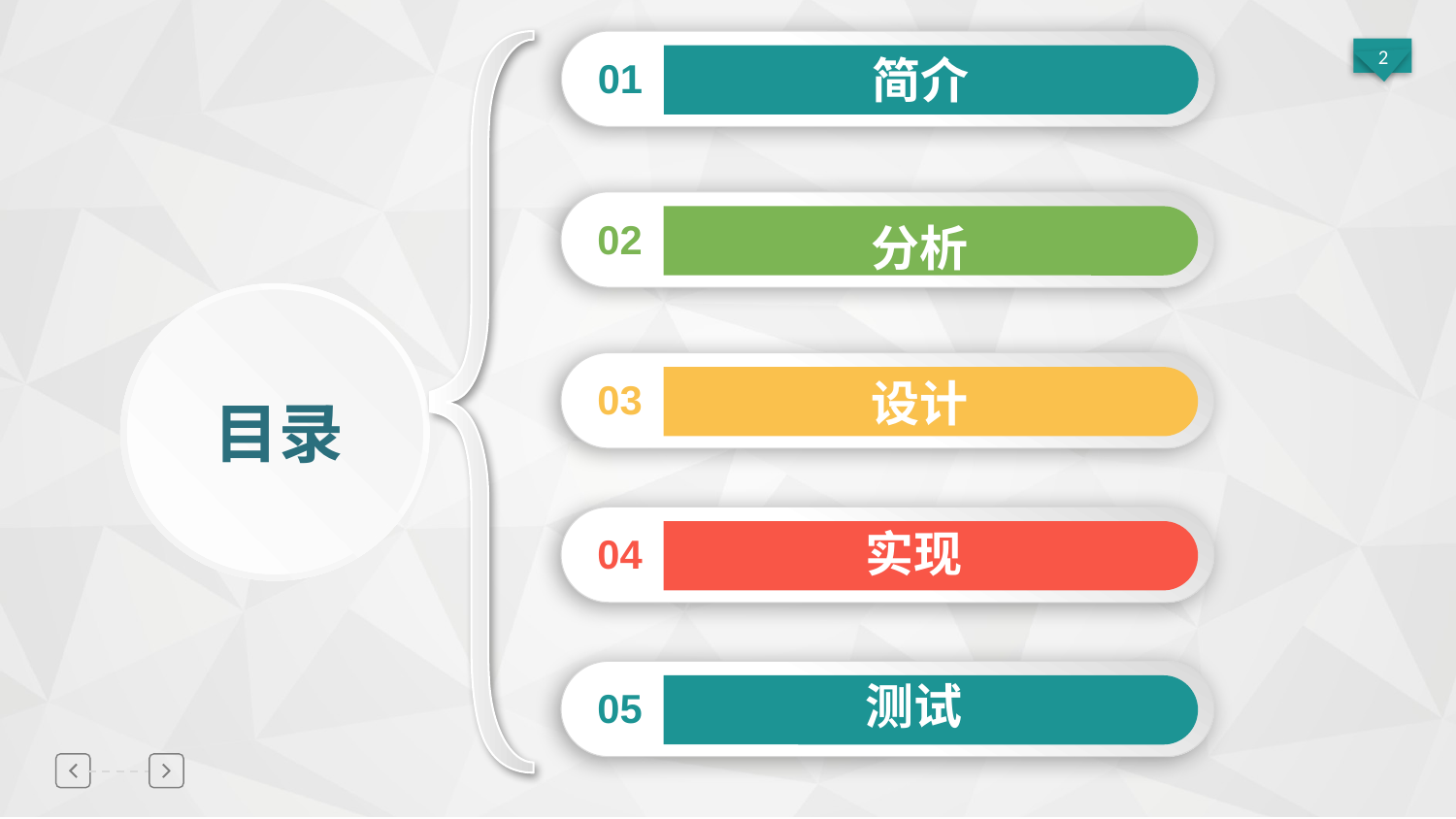

01
 简介

02
分析

03
设计
目录

04
实现

05
测试